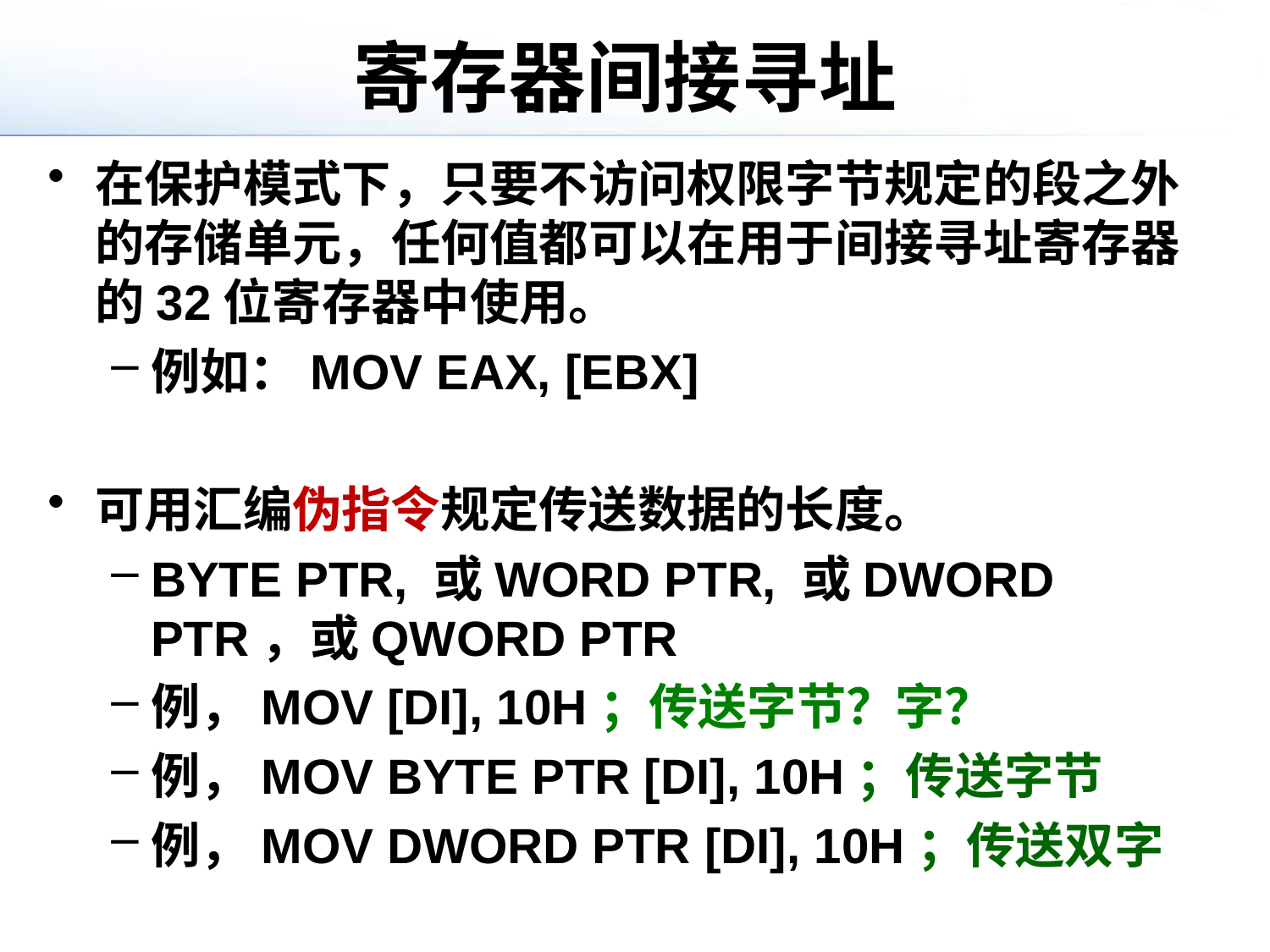

# 寄存器间接寻址
在保护模式下，只要不访问权限字节规定的段之外的存储单元，任何值都可以在用于间接寻址寄存器的32位寄存器中使用。
例如：MOV EAX, [EBX]

可用汇编伪指令规定传送数据的长度。
BYTE PTR, 或WORD PTR, 或DWORD PTR，或QWORD PTR
例，MOV [DI], 10H；传送字节？字？
例，MOV BYTE PTR [DI], 10H；传送字节
例，MOV DWORD PTR [DI], 10H；传送双字